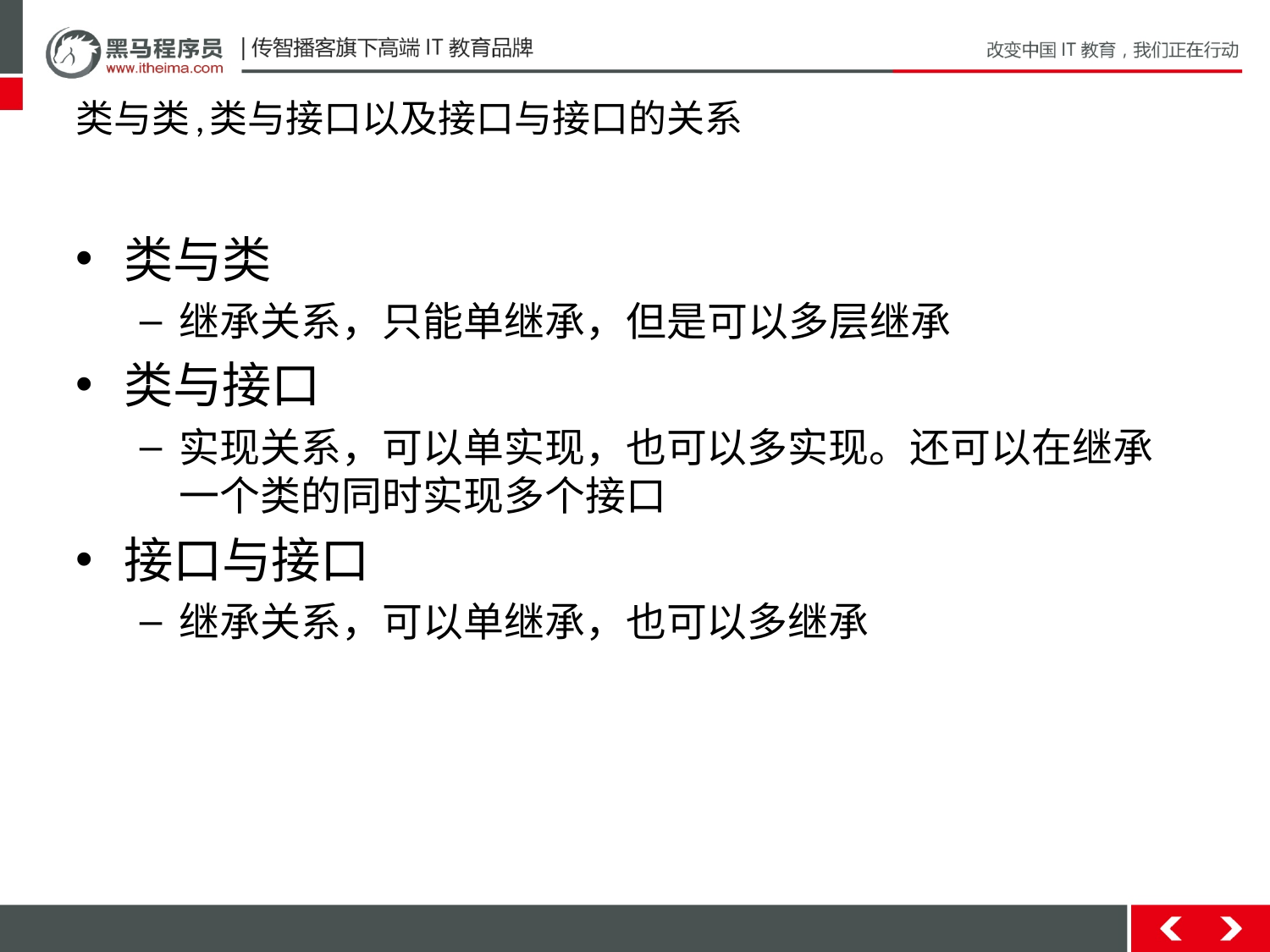

# 类与类,类与接口以及接口与接口的关系
类与类
继承关系，只能单继承，但是可以多层继承
类与接口
实现关系，可以单实现，也可以多实现。还可以在继承一个类的同时实现多个接口
接口与接口
继承关系，可以单继承，也可以多继承